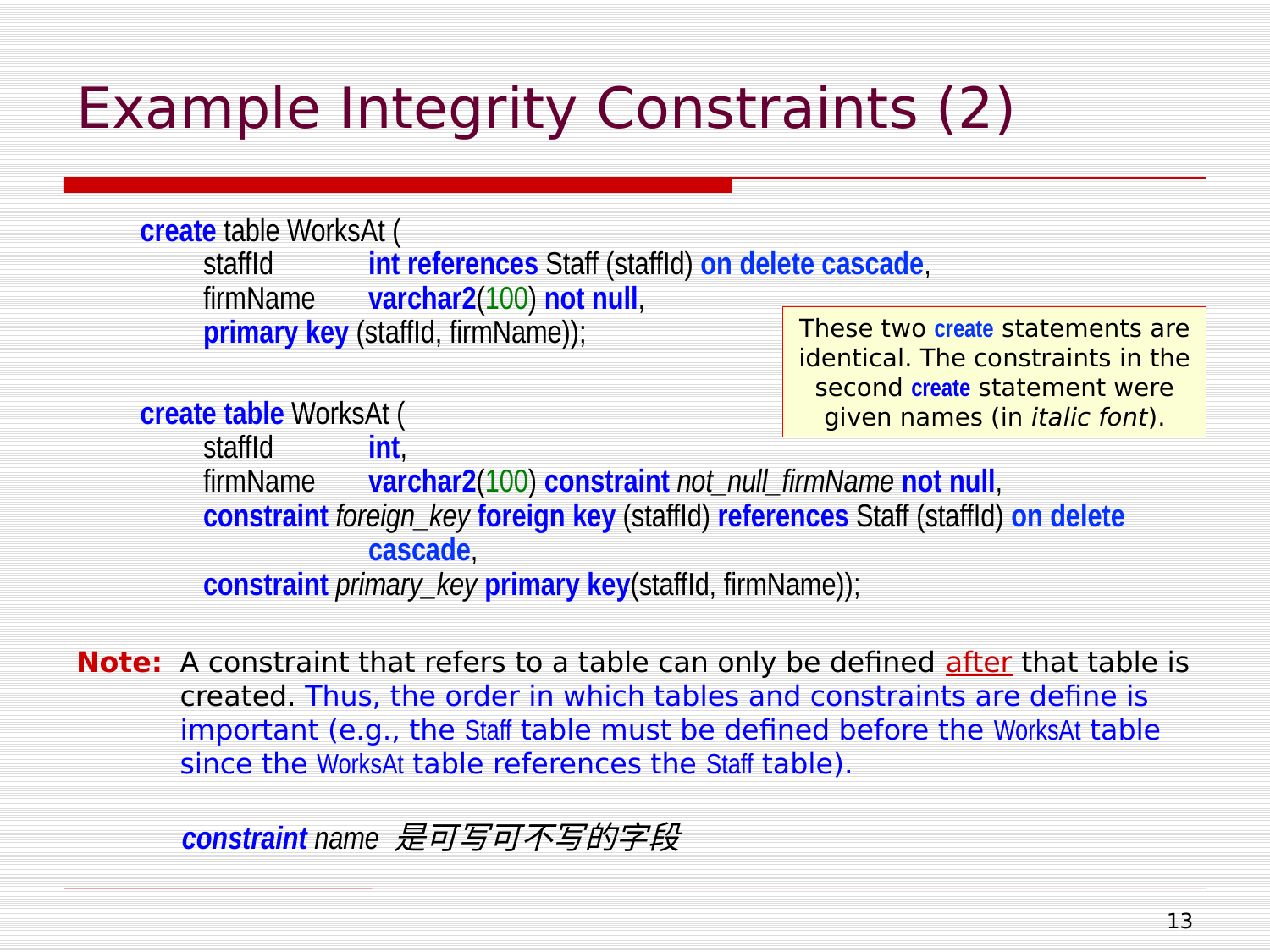

# Example Integrity Constraints (2)
create table WorksAt (
staffId	int references Staff (staffId) on delete cascade,
firmName	varchar2(100) not null,
primary key (staffId, firmName));
create table WorksAt (
staffId	int,
firmName	varchar2(100) constraint not_null_firmName not null,
constraint foreign_key foreign key (staffId) references Staff (staffId) on delete cascade,
constraint primary_key primary key(staffId, firmName));
Note:	A constraint that refers to a table can only be defined after that table is created. Thus, the order in which tables and constraints are define is important (e.g., the Staff table must be defined before the WorksAt table since the WorksAt table references the Staff table).
These two create statements are identical. The constraints in the second create statement were given names (in italic font).
constraint name 是可写可不写的字段
13